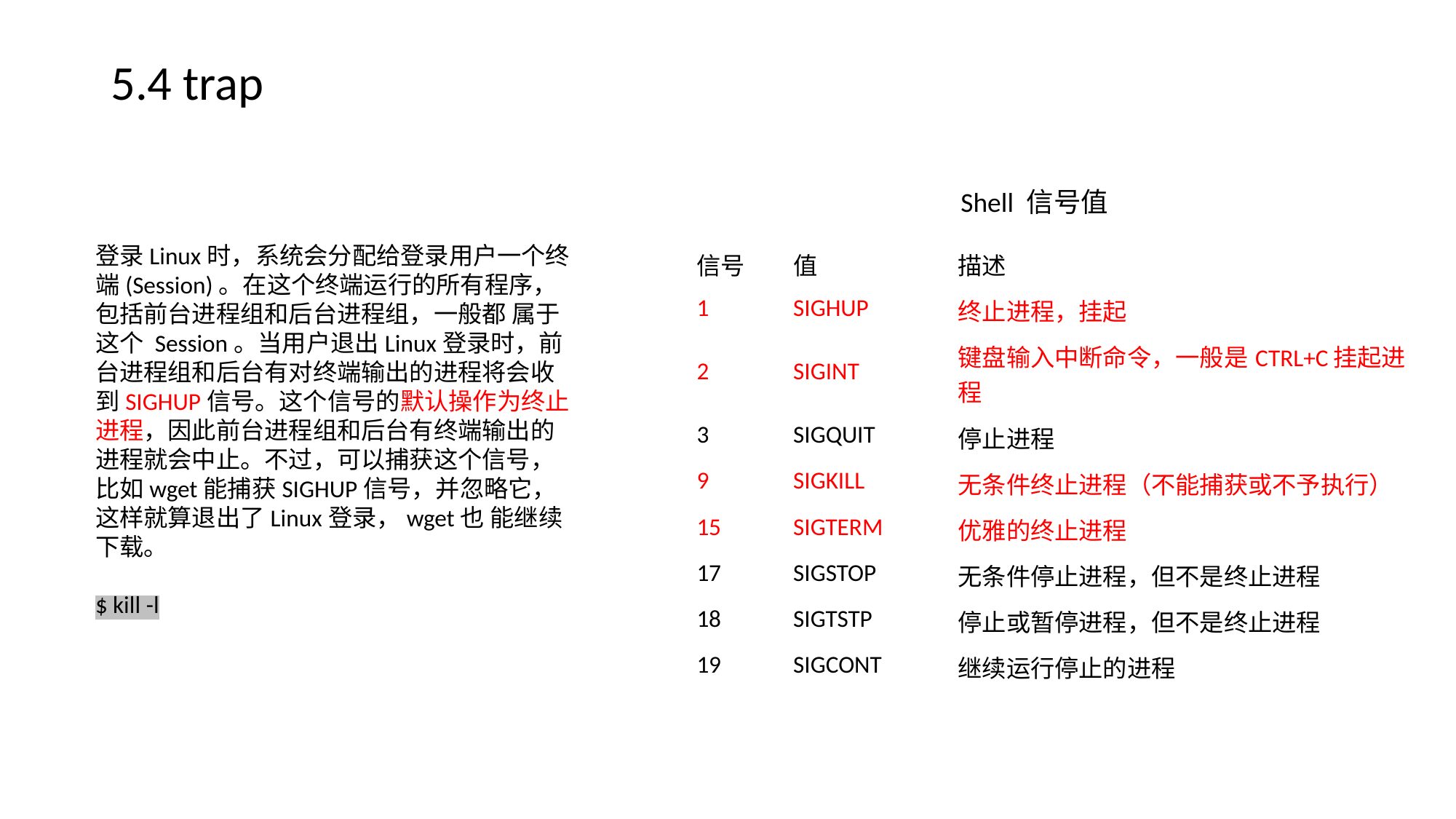

5.4 trap
Shell 信号值
登录Linux时，系统会分配给登录用户一个终端(Session)。在这个终端运行的所有程序，包括前台进程组和后台进程组，一般都 属于这个 Session。当用户退出Linux登录时，前台进程组和后台有对终端输出的进程将会收到SIGHUP信号。这个信号的默认操作为终止进程，因此前台进程组和后台有终端输出的进程就会中止。不过，可以捕获这个信号，比如wget能捕获SIGHUP信号，并忽略它，这样就算退出了Linux登录，wget也 能继续下载。

$ kill -l
| 信号 | 值 | 描述 |
| --- | --- | --- |
| 1 | SIGHUP | 终止进程，挂起 |
| 2 | SIGINT | 键盘输入中断命令，一般是CTRL+C挂起进程 |
| 3 | SIGQUIT | 停止进程 |
| 9 | SIGKILL | 无条件终止进程（不能捕获或不予执行） |
| 15 | SIGTERM | 优雅的终止进程 |
| 17 | SIGSTOP | 无条件停止进程，但不是终止进程 |
| 18 | SIGTSTP | 停止或暂停进程，但不是终止进程 |
| 19 | SIGCONT | 继续运行停止的进程 |